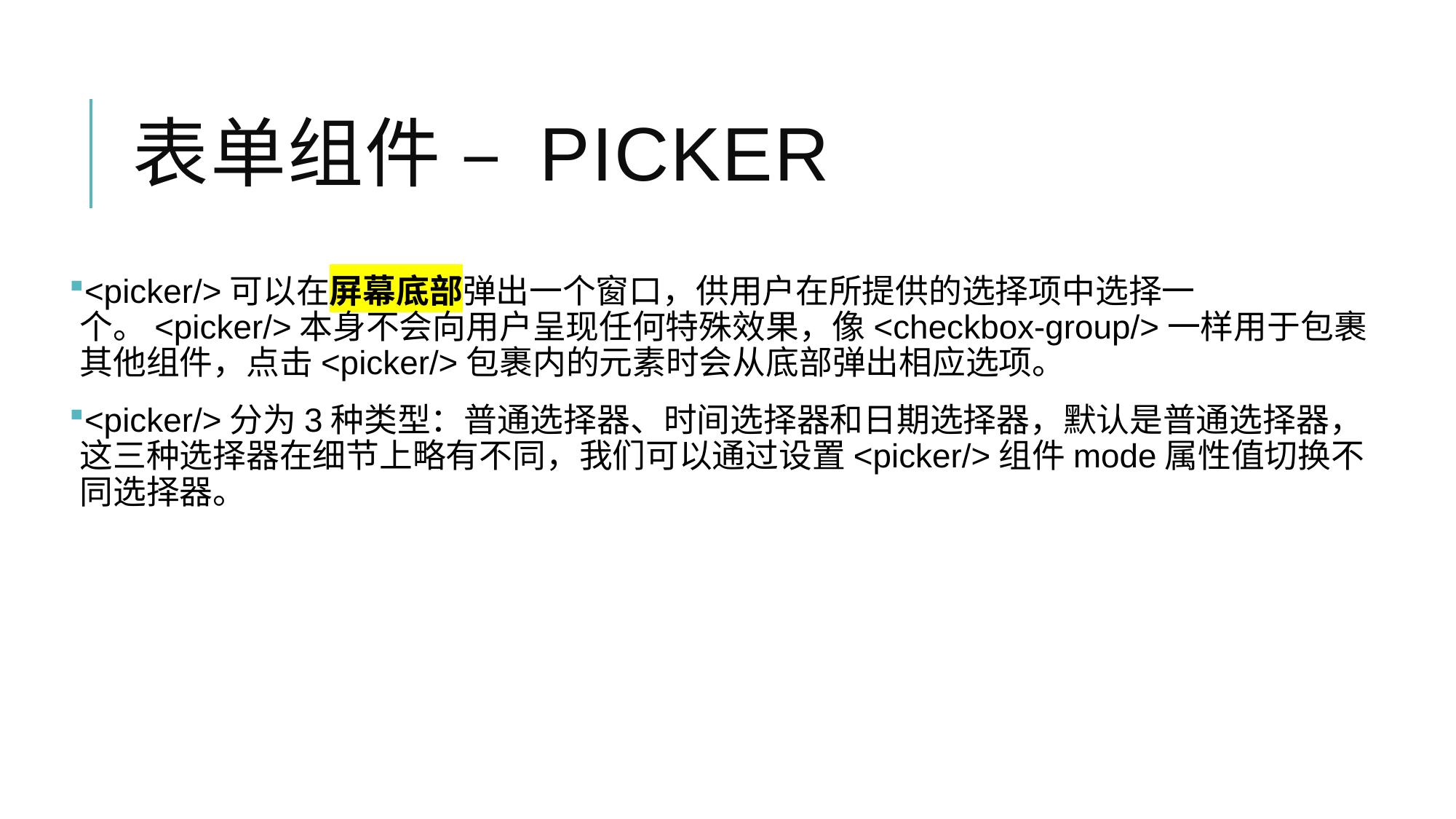

# 表单组件 – Picker
<picker/>可以在屏幕底部弹出一个窗口，供用户在所提供的选择项中选择一个。<picker/>本身不会向用户呈现任何特殊效果，像<checkbox-group/>一样用于包裹其他组件，点击<picker/>包裹内的元素时会从底部弹出相应选项。
<picker/>分为3种类型：普通选择器、时间选择器和日期选择器，默认是普通选择器，这三种选择器在细节上略有不同，我们可以通过设置<picker/>组件mode属性值切换不同选择器。